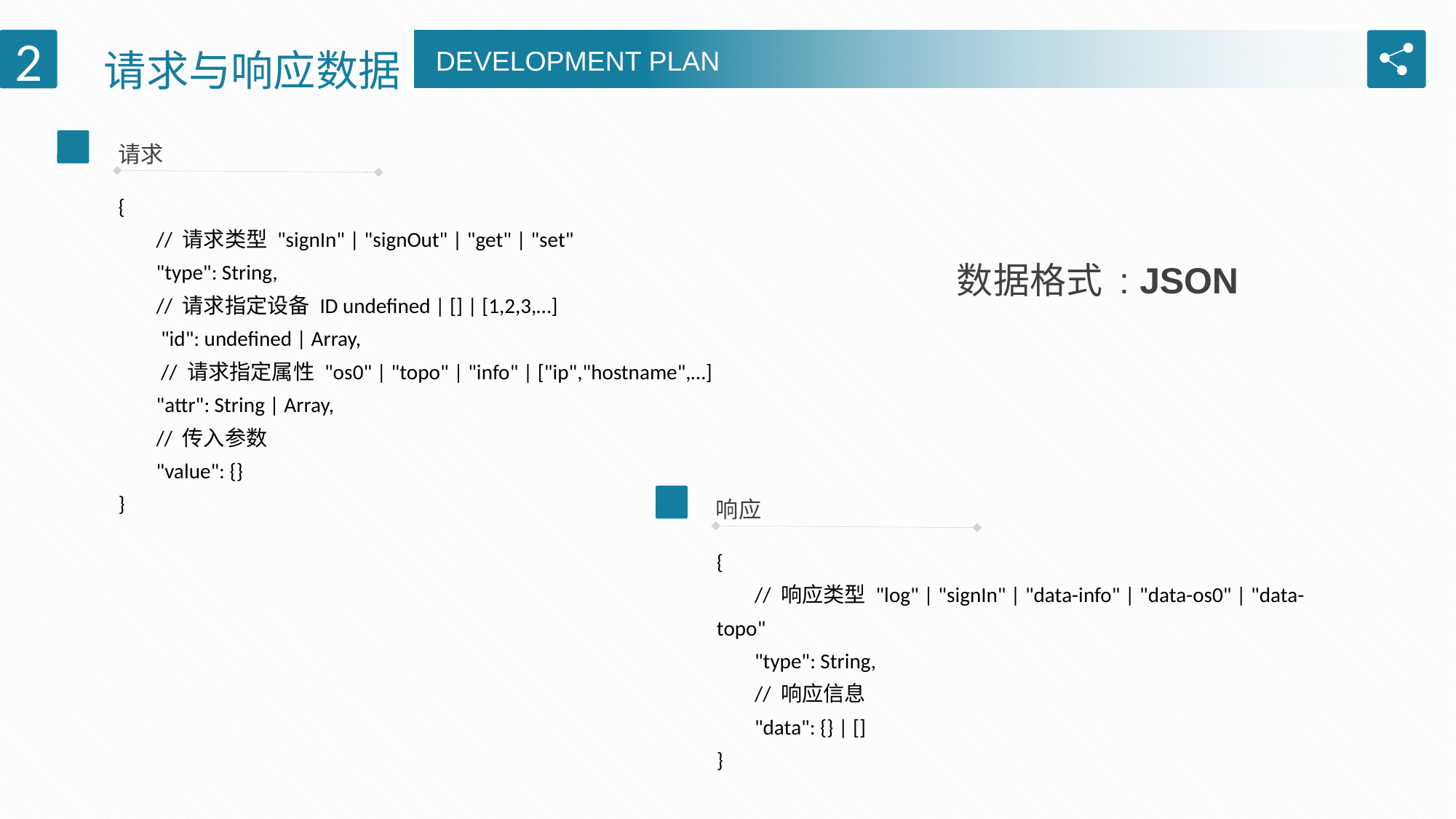

请求与响应数据
2

DEVELOPMENT PLAN

请求

{
        // 请求类型 "signIn" | "signOut" | "get" | "set"
        "type": String,
        // 请求指定设备 ID undefined | [] | [1,2,3,…]
         "id": undefined | Array,
         // 请求指定属性 "os0" | "topo" | "info" | ["ip","hostname",…]
        "attr": String | Array,
        // 传入参数
        "value": {}
}
数据格式 : JSON
响应

{
        // 响应类型 "log" | "signIn" | "data-info" | "data-os0" | "data-topo"
        "type": String,
        // 响应信息
        "data": {} | []
}